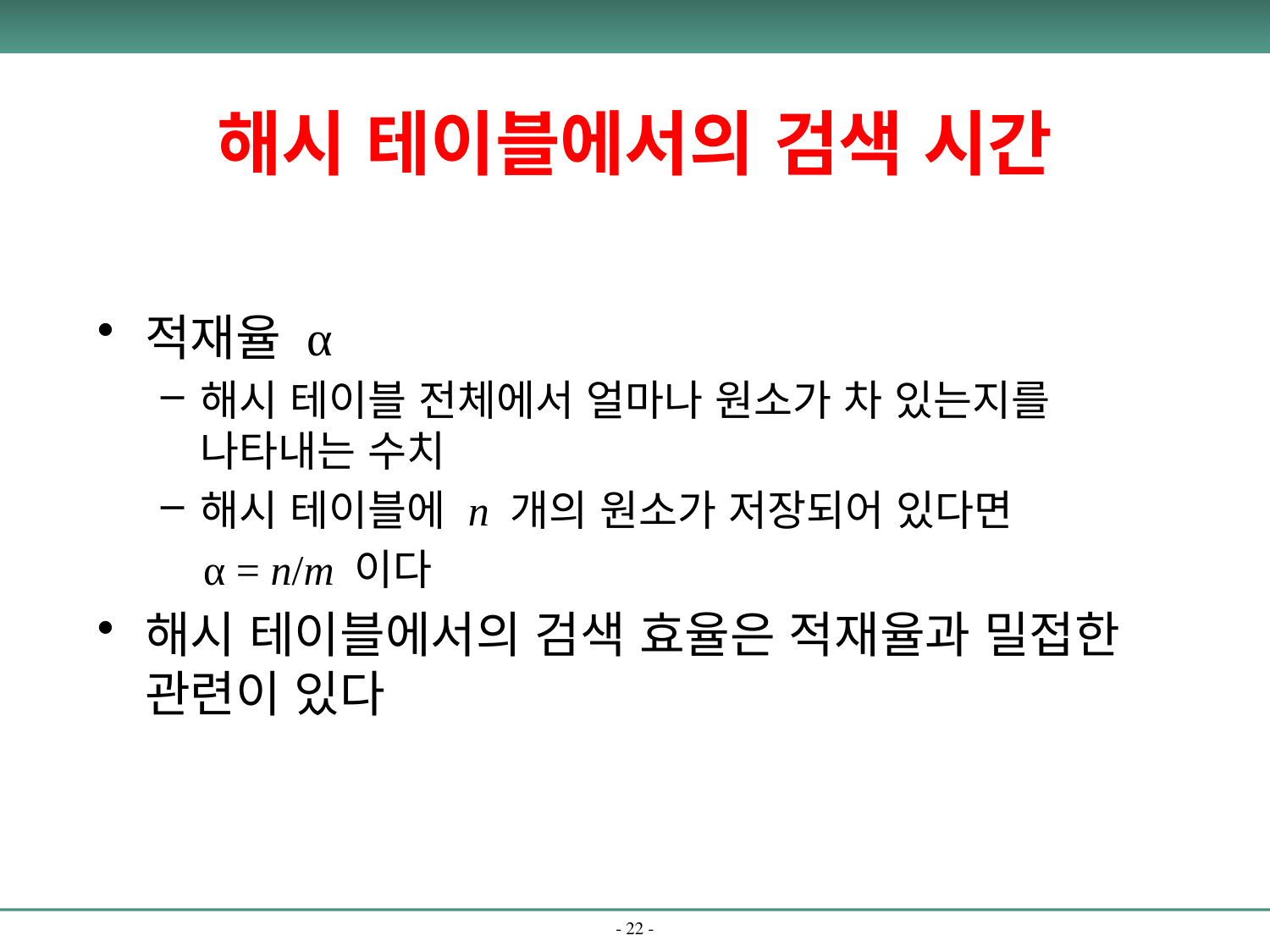

# 해시 테이블에서의 검색 시간
적재율 α
해시 테이블 전체에서 얼마나 원소가 차 있는지를 나타내는 수치
해시 테이블에 n 개의 원소가 저장되어 있다면
    α = n/m 이다
해시 테이블에서의 검색 효율은 적재율과 밀접한 관련이 있다